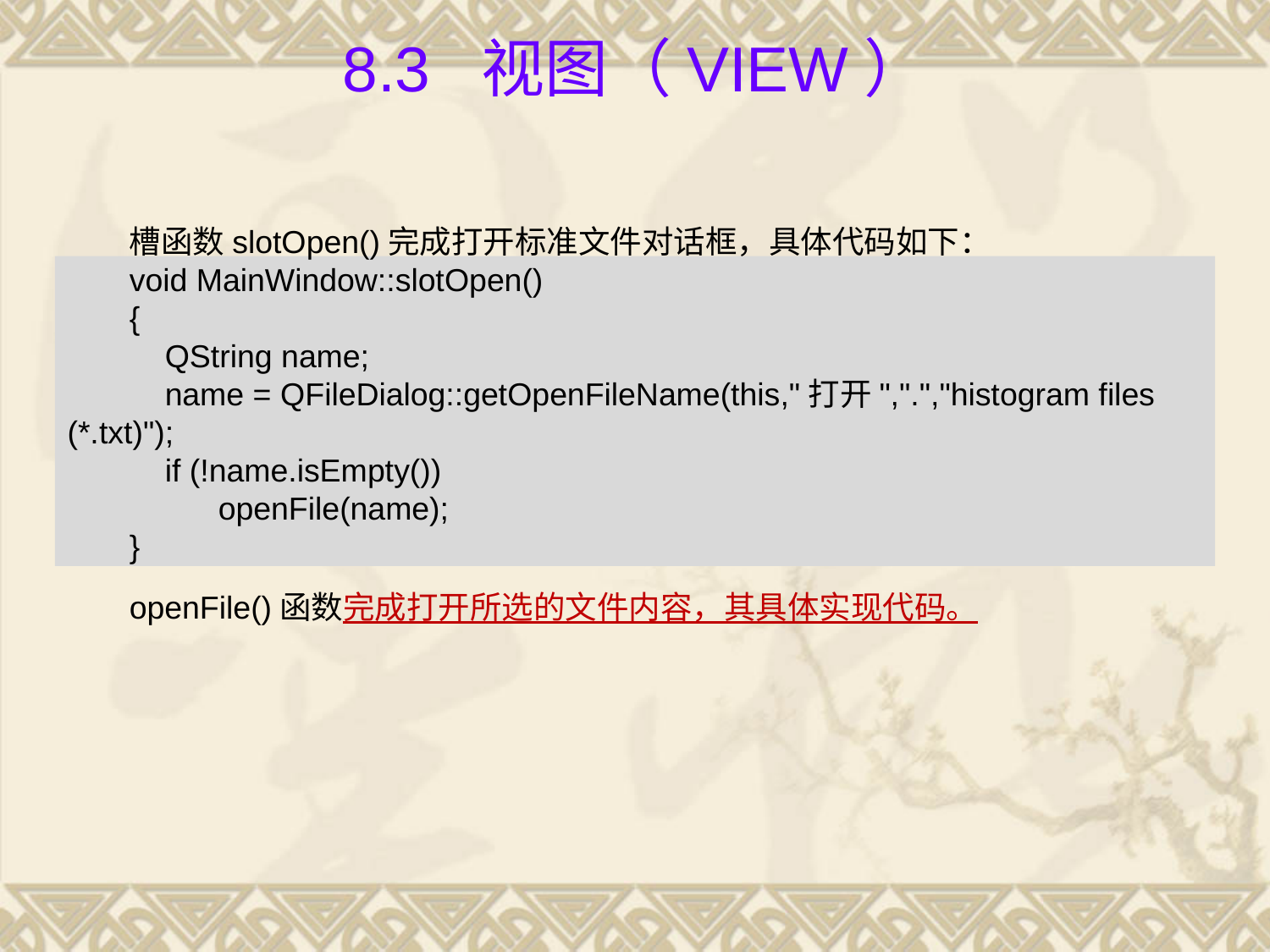

# 8.3  视图（View）
槽函数slotOpen()完成打开标准文件对话框，具体代码如下：
void MainWindow::slotOpen()
{
    QString name;
    name = QFileDialog::getOpenFileName(this,"打开",".","histogram files (*.txt)");
    if (!name.isEmpty())
          openFile(name);
}
openFile()函数完成打开所选的文件内容，其具体实现代码。